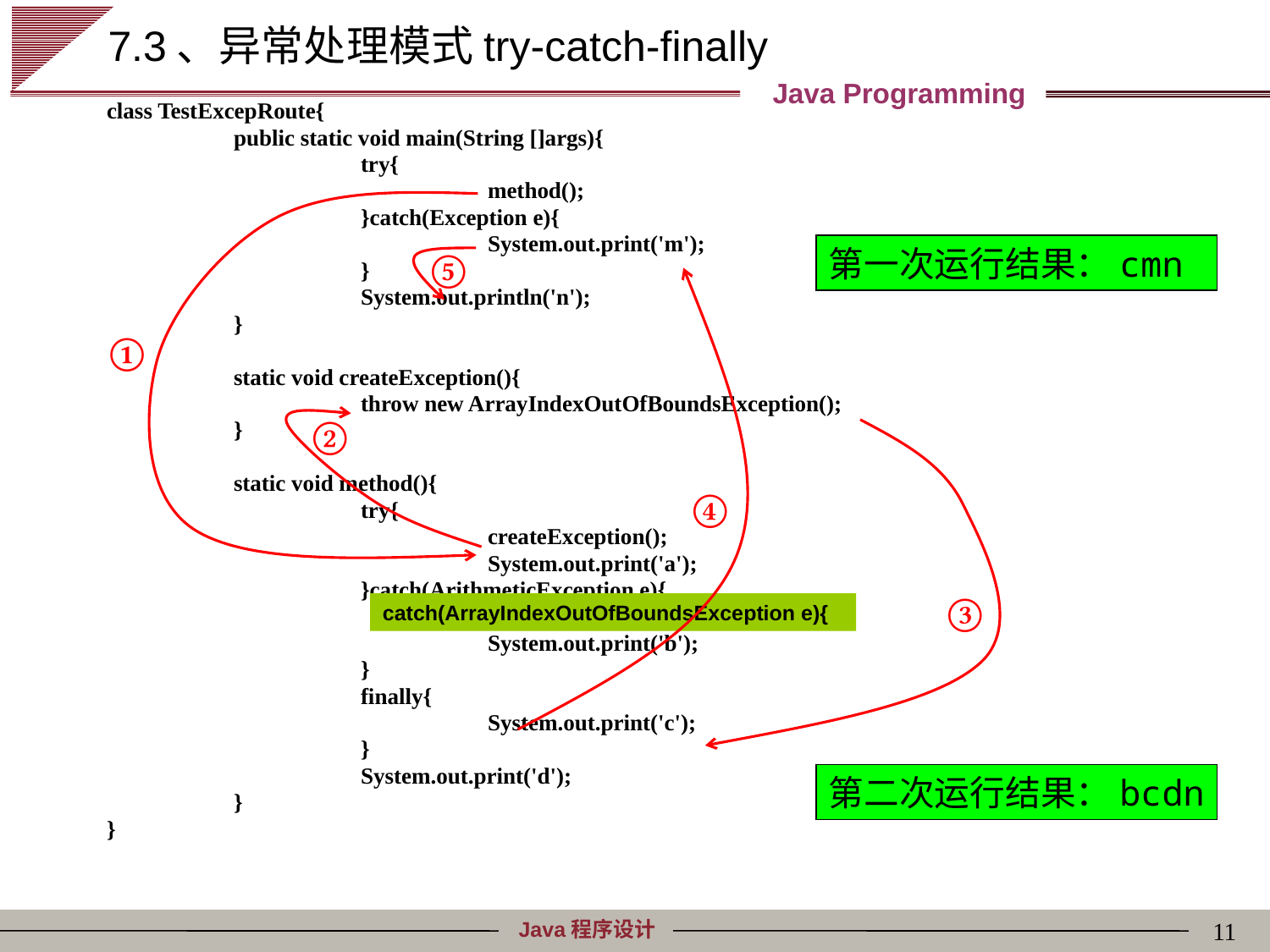

# 7.3、异常处理模式try-catch-finally
class TestExcepRoute{
	public static void main(String []args){
		try{
			method();
		}catch(Exception e){
			System.out.print('m');
		}
		System.out.println('n');
	}

	static void createException(){
		throw new ArrayIndexOutOfBoundsException();
	}

	static void method(){
		try{
			createException();
			System.out.print('a');
		}catch(ArithmeticException e){

                                            		System.out.print('b');
		}
		finally{
			System.out.print('c');
		}
		System.out.print('d');
	}
}

①
第一次运行结果：cmn
⑤

④
②

③
catch(ArrayIndexOutOfBoundsException e){
第二次运行结果：bcdn